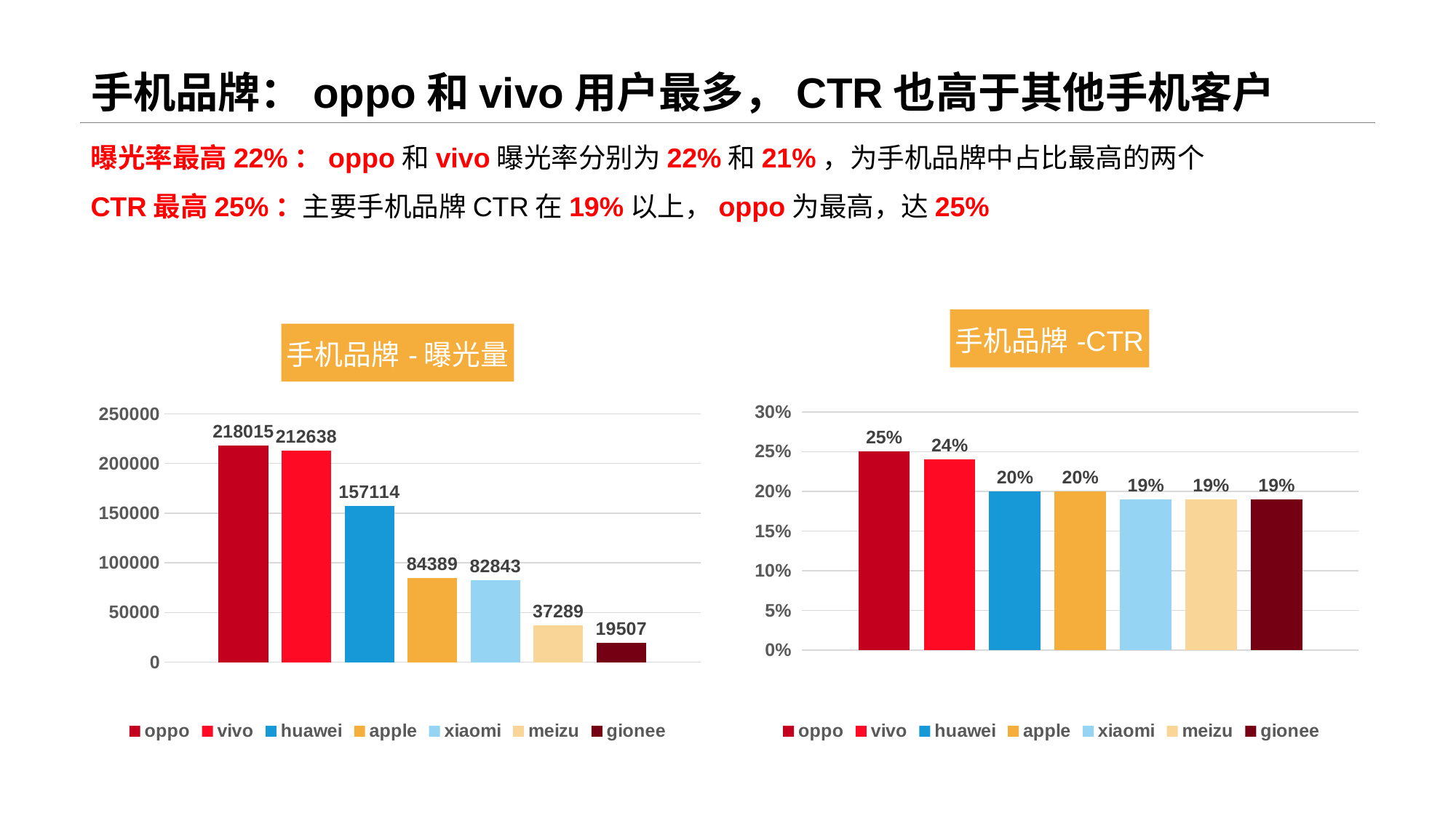

# 手机品牌：oppo和vivo用户最多，CTR也高于其他手机客户
曝光率最高22%：oppo和vivo曝光率分别为22%和21%，为手机品牌中占比最高的两个
CTR最高25%：主要手机品牌CTR在19%以上，oppo为最高，达25%

### Chart: 手机品牌-CTR

| Category | oppo | vivo | huawei | apple | xiaomi | meizu | gionee |
|---|---|---|---|---|---|---|---|
| 手机品牌 | 0.25 | 0.24 | 0.2 | 0.2 | 0.19 | 0.19 | 0.19 |

### Chart: 手机品牌-曝光量

| Category | oppo | vivo | huawei | apple | xiaomi | meizu | gionee |
|---|---|---|---|---|---|---|---|
| 手机品牌 | 218015.0 | 212638.0 | 157114.0 | 84389.0 | 82843.0 | 37289.0 | 19507.0 |